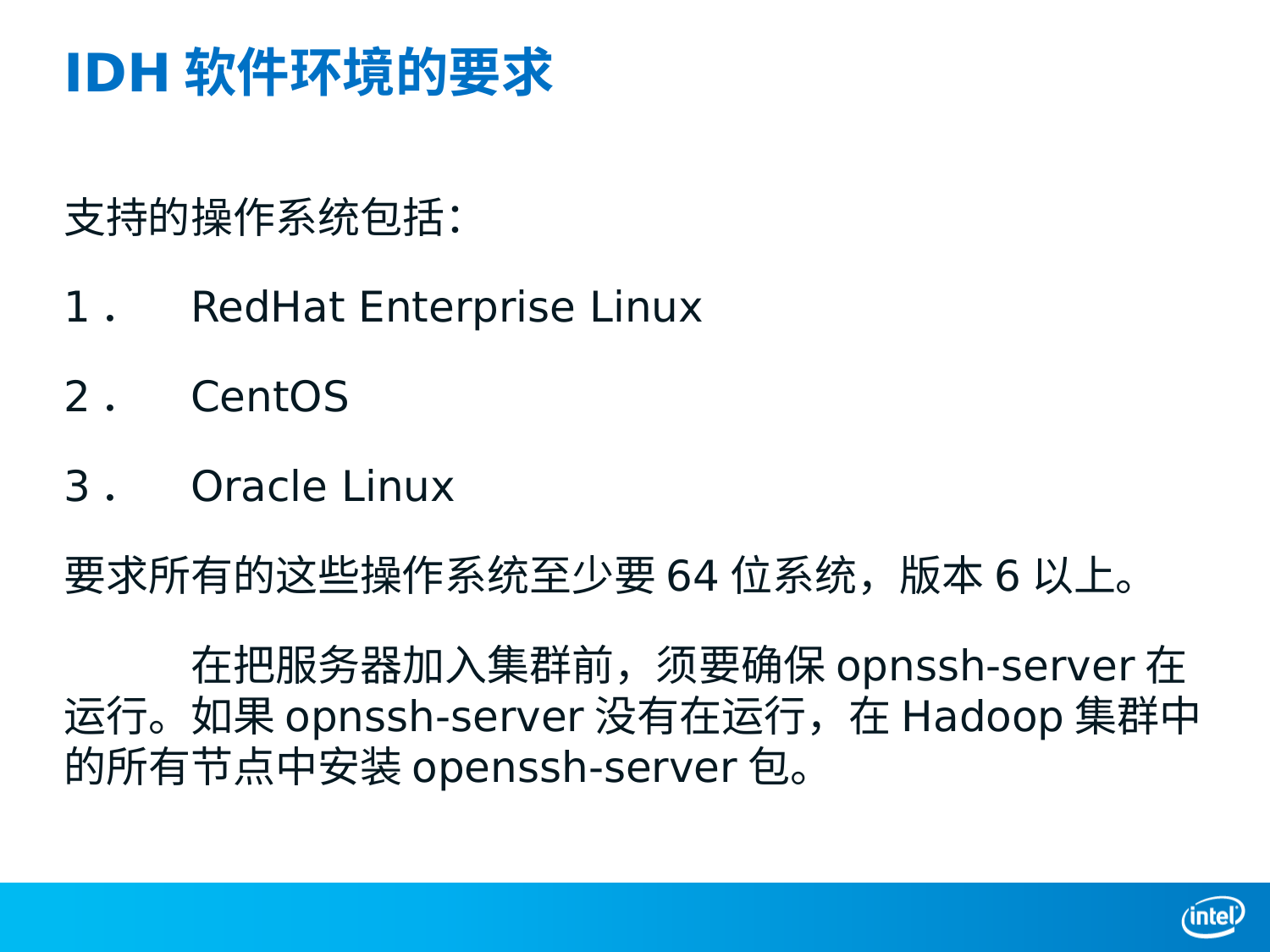

# IDH软件环境的要求
支持的操作系统包括：
1．	RedHat Enterprise Linux
2．	CentOS
3．	Oracle Linux
要求所有的这些操作系统至少要64位系统，版本6以上。
	在把服务器加入集群前，须要确保opnssh-server在运行。如果opnssh-server没有在运行，在Hadoop集群中的所有节点中安装openssh-server包。